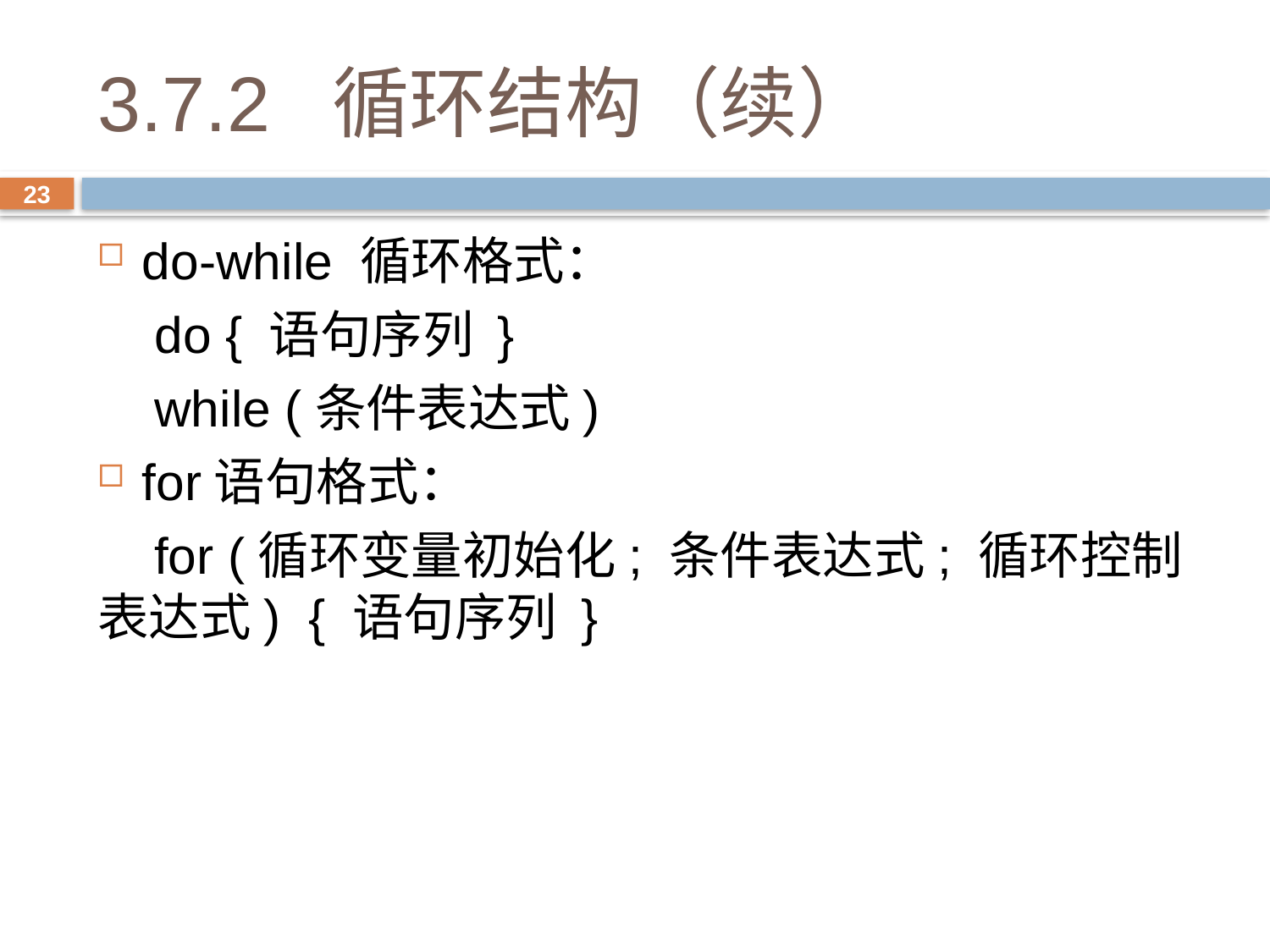

# 3.7.2  循环结构（续）
23
do-while 循环格式：
    do { 语句序列 }
    while (条件表达式)
for语句格式：
    for (循环变量初始化; 条件表达式; 循环控制表达式)  { 语句序列 }